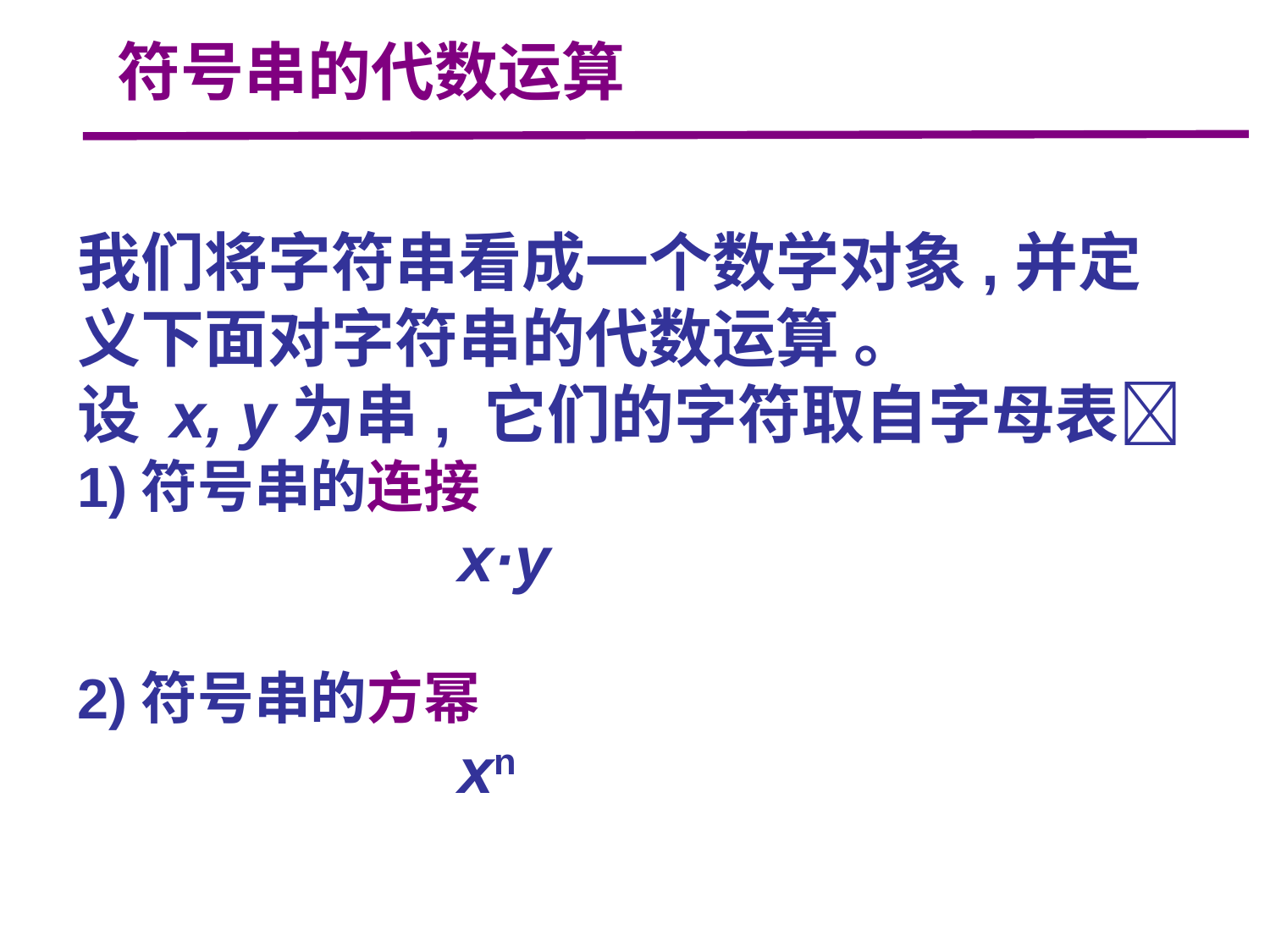

符号串的代数运算
我们将字符串看成一个数学对象,并定义下面对字符串的代数运算 。
设 x, y为串, 它们的字符取自字母表Σ
1)符号串的连接
			x·y

2)符号串的方幂
			xn